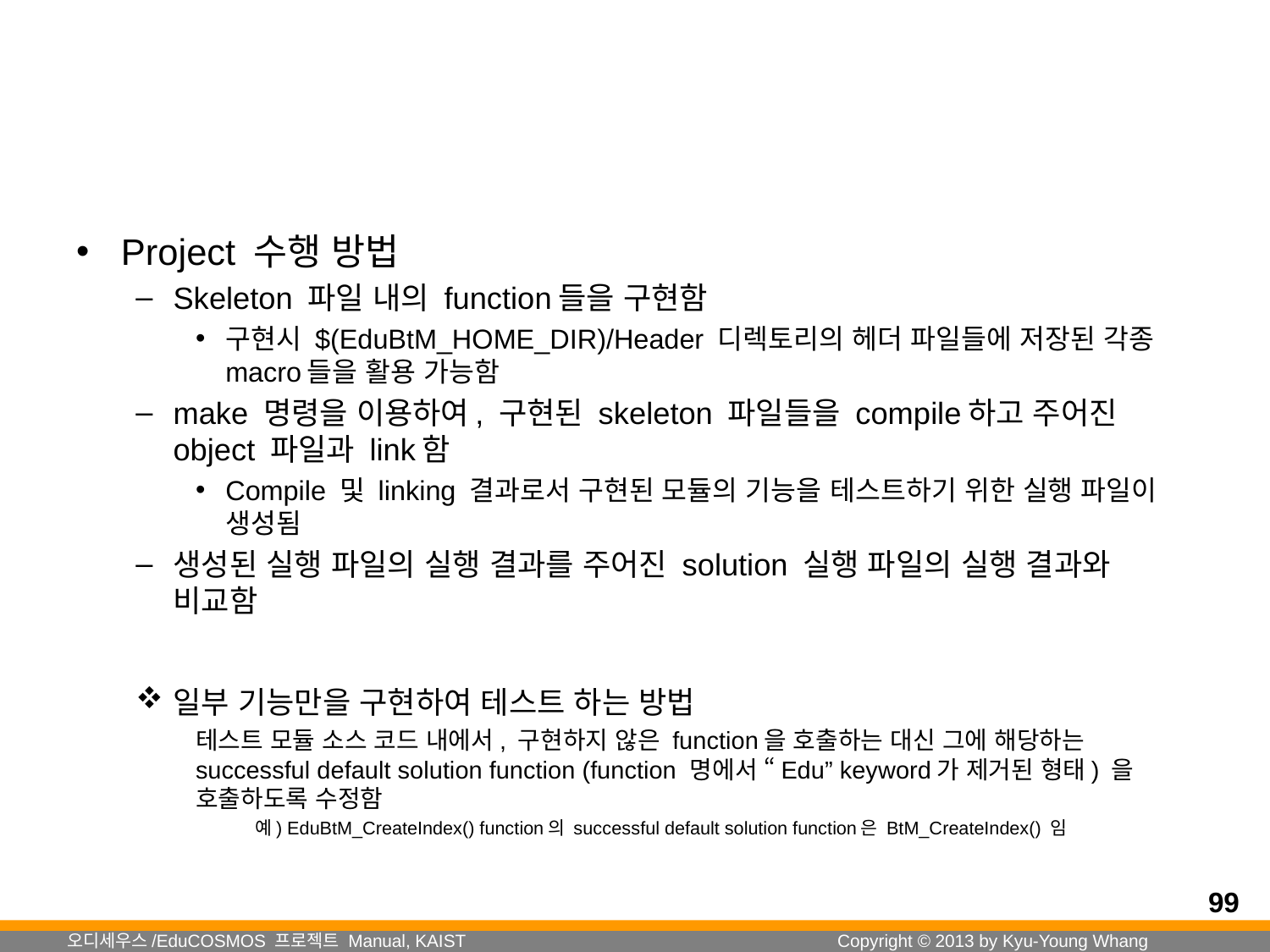

#
Project 수행 방법
Skeleton 파일 내의 function들을 구현함
구현시 $(EduBtM_HOME_DIR)/Header 디렉토리의 헤더 파일들에 저장된 각종 macro들을 활용 가능함
make 명령을 이용하여, 구현된 skeleton 파일들을 compile하고 주어진 object 파일과 link함
Compile 및 linking 결과로서 구현된 모듈의 기능을 테스트하기 위한 실행 파일이 생성됨
생성된 실행 파일의 실행 결과를 주어진 solution 실행 파일의 실행 결과와 비교함

일부 기능만을 구현하여 테스트 하는 방법
테스트 모듈 소스 코드 내에서, 구현하지 않은 function을 호출하는 대신 그에 해당하는 successful default solution function (function 명에서 “Edu” keyword가 제거된 형태) 을 호출하도록 수정함
예) EduBtM_CreateIndex() function의 successful default solution function은 BtM_CreateIndex() 임